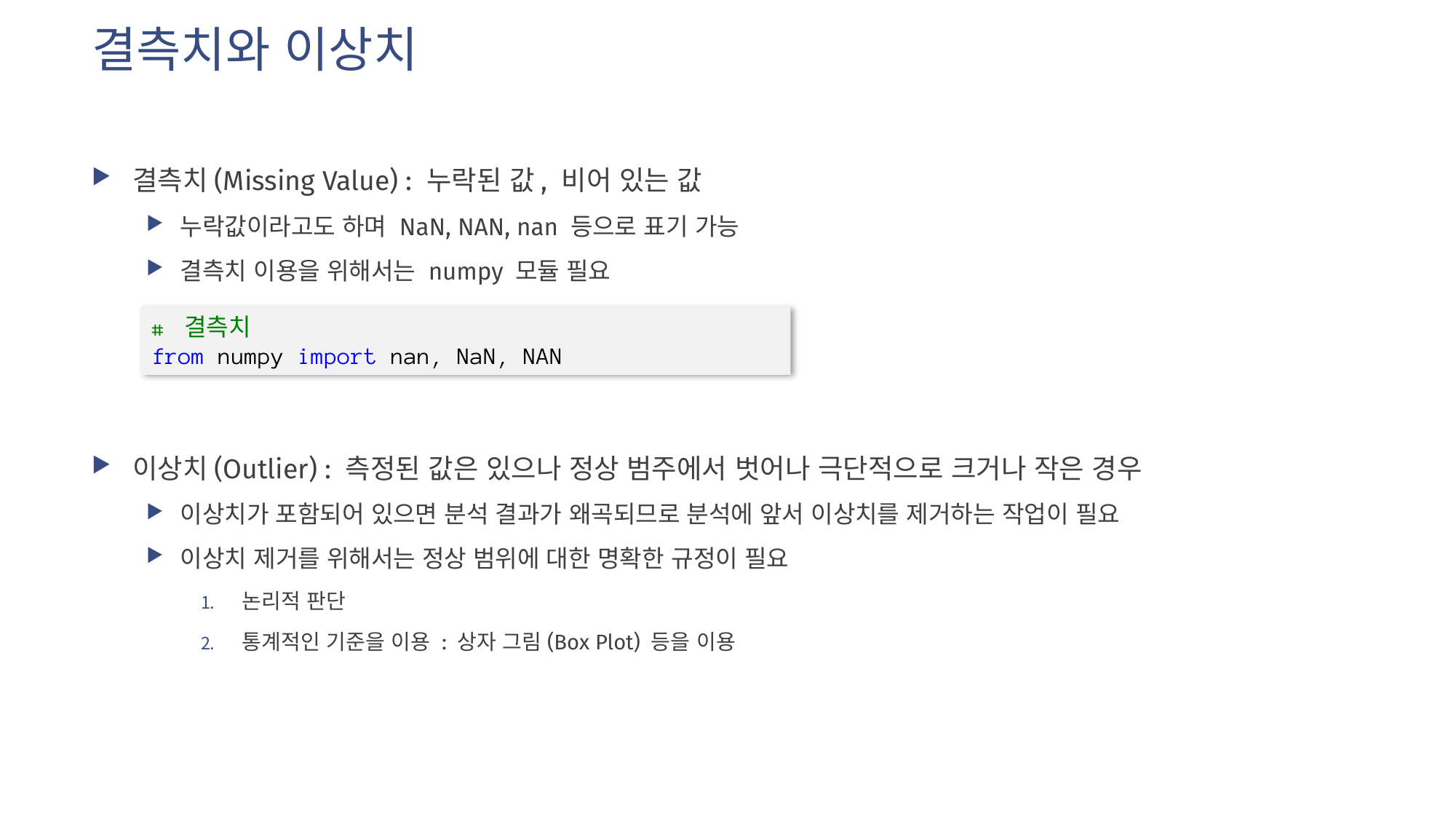

# 결측치와 이상치
결측치(Missing Value) : 누락된 값, 비어 있는 값
누락값이라고도 하며 NaN, NAN, nan 등으로 표기 가능
결측치 이용을 위해서는 numpy 모듈 필요

이상치(Outlier) : 측정된 값은 있으나 정상 범주에서 벗어나 극단적으로 크거나 작은 경우
이상치가 포함되어 있으면 분석 결과가 왜곡되므로 분석에 앞서 이상치를 제거하는 작업이 필요
이상치 제거를 위해서는 정상 범위에 대한 명확한 규정이 필요
논리적 판단
통계적인 기준을 이용 : 상자 그림(Box Plot) 등을 이용

# 결측치
from numpy import nan, NaN, NAN